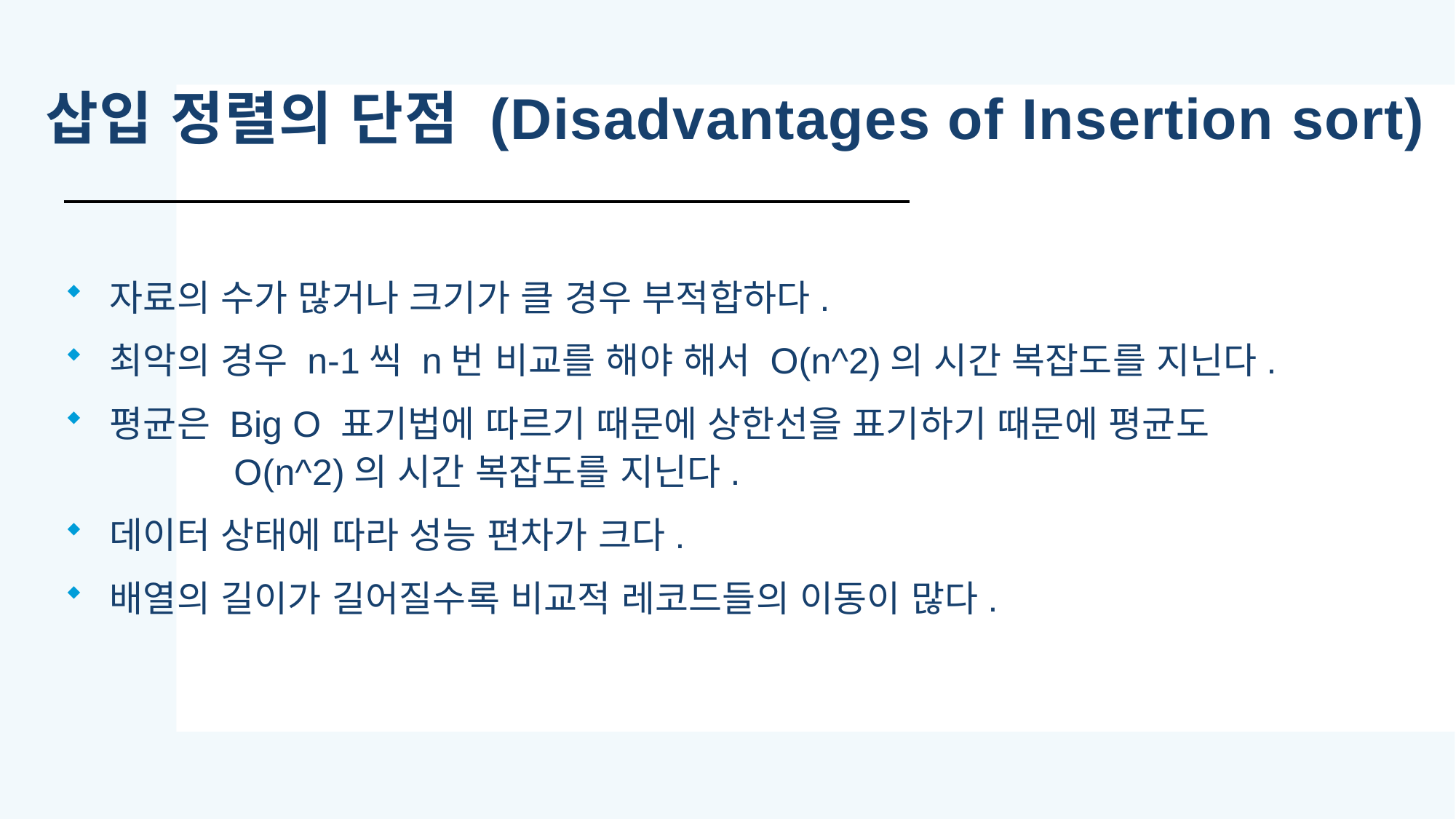

# 삽입 정렬의 단점 (Disadvantages of Insertion sort)
 자료의 수가 많거나 크기가 클 경우 부적합하다.
 최악의 경우 n-1씩 n번 비교를 해야 해서 O(n^2)의 시간 복잡도를 지닌다.
 평균은 Big O 표기법에 따르기 때문에 상한선을 표기하기 때문에 평균도                      O(n^2)의 시간 복잡도를 지닌다.
 데이터 상태에 따라 성능 편차가 크다.
 배열의 길이가 길어질수록 비교적 레코드들의 이동이 많다.